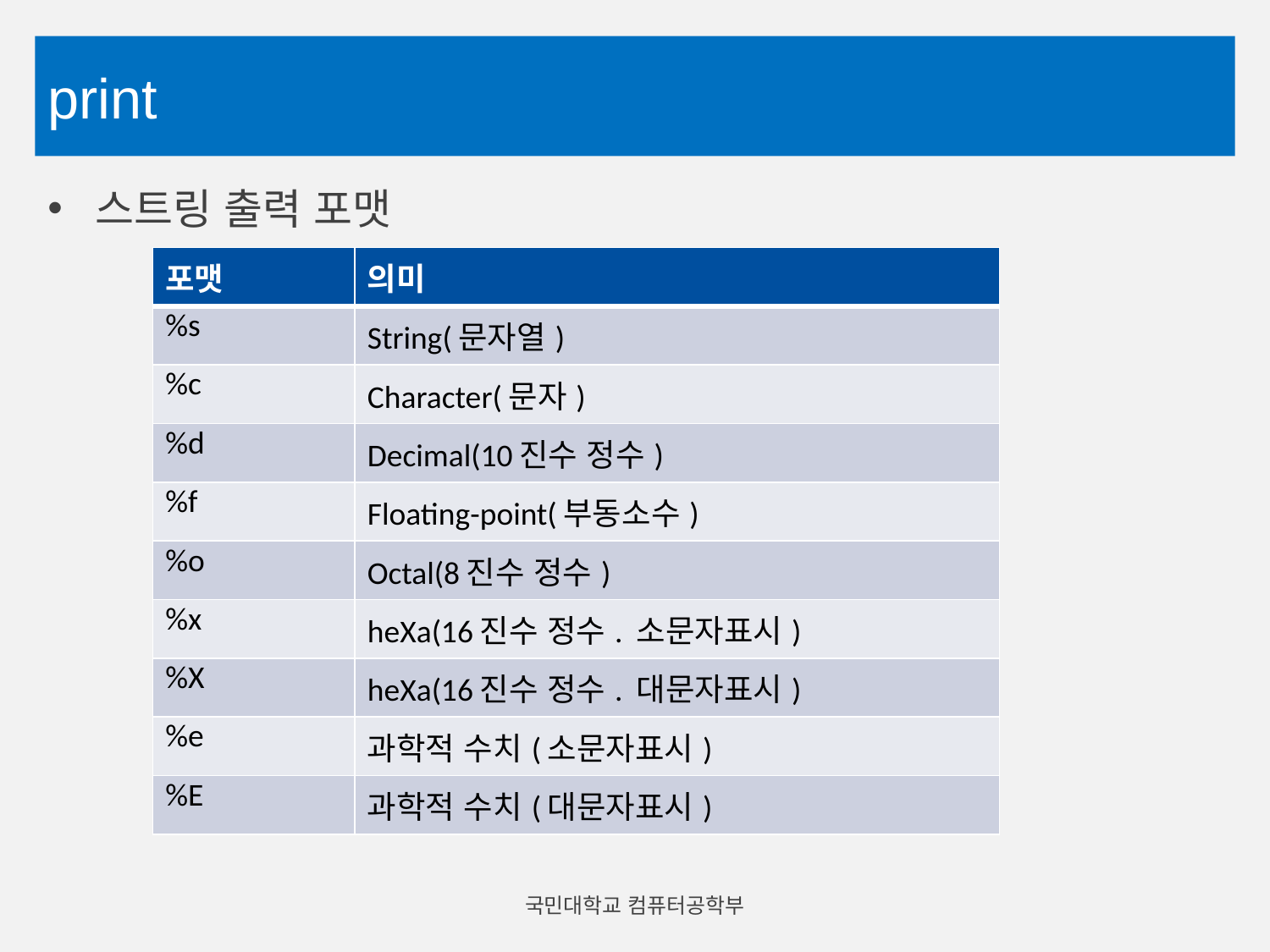

# print
스트링 출력 포맷
| 포맷 | 의미 |
| --- | --- |
| %s | String(문자열) |
| %c | Character(문자) |
| %d | Decimal(10진수 정수) |
| %f | Floating-point(부동소수) |
| %o | Octal(8진수 정수) |
| %x | heXa(16진수 정수. 소문자표시) |
| %X | heXa(16진수 정수. 대문자표시) |
| %e | 과학적 수치(소문자표시) |
| %E | 과학적 수치(대문자표시) |
국민대학교 컴퓨터공학부